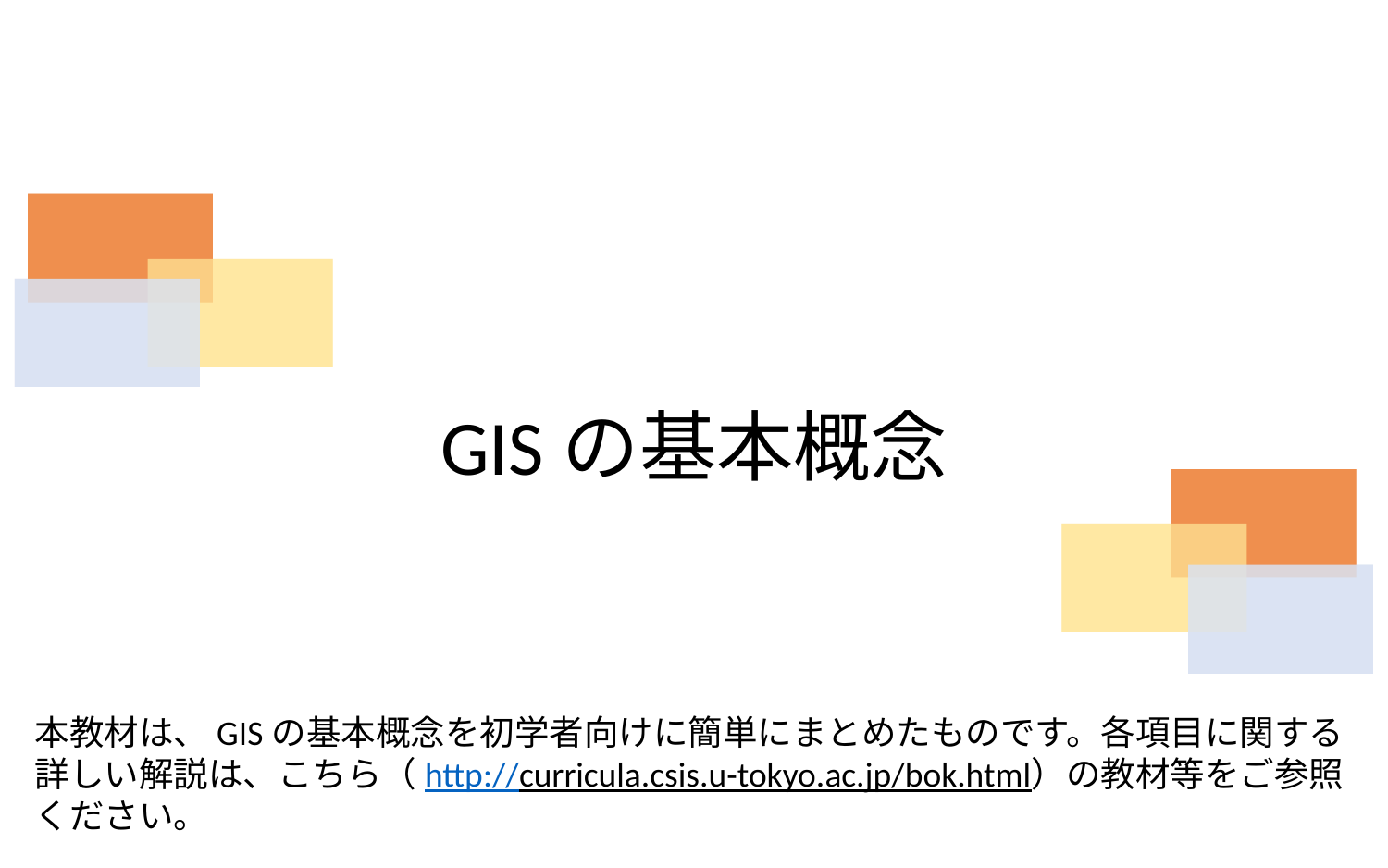

GISの基本概念

本教材は、GISの基本概念を初学者向けに簡単にまとめたものです。各項目に関する詳しい解説は、こちら（http://curricula.csis.u-tokyo.ac.jp/bok.html）の教材等をご参照ください。